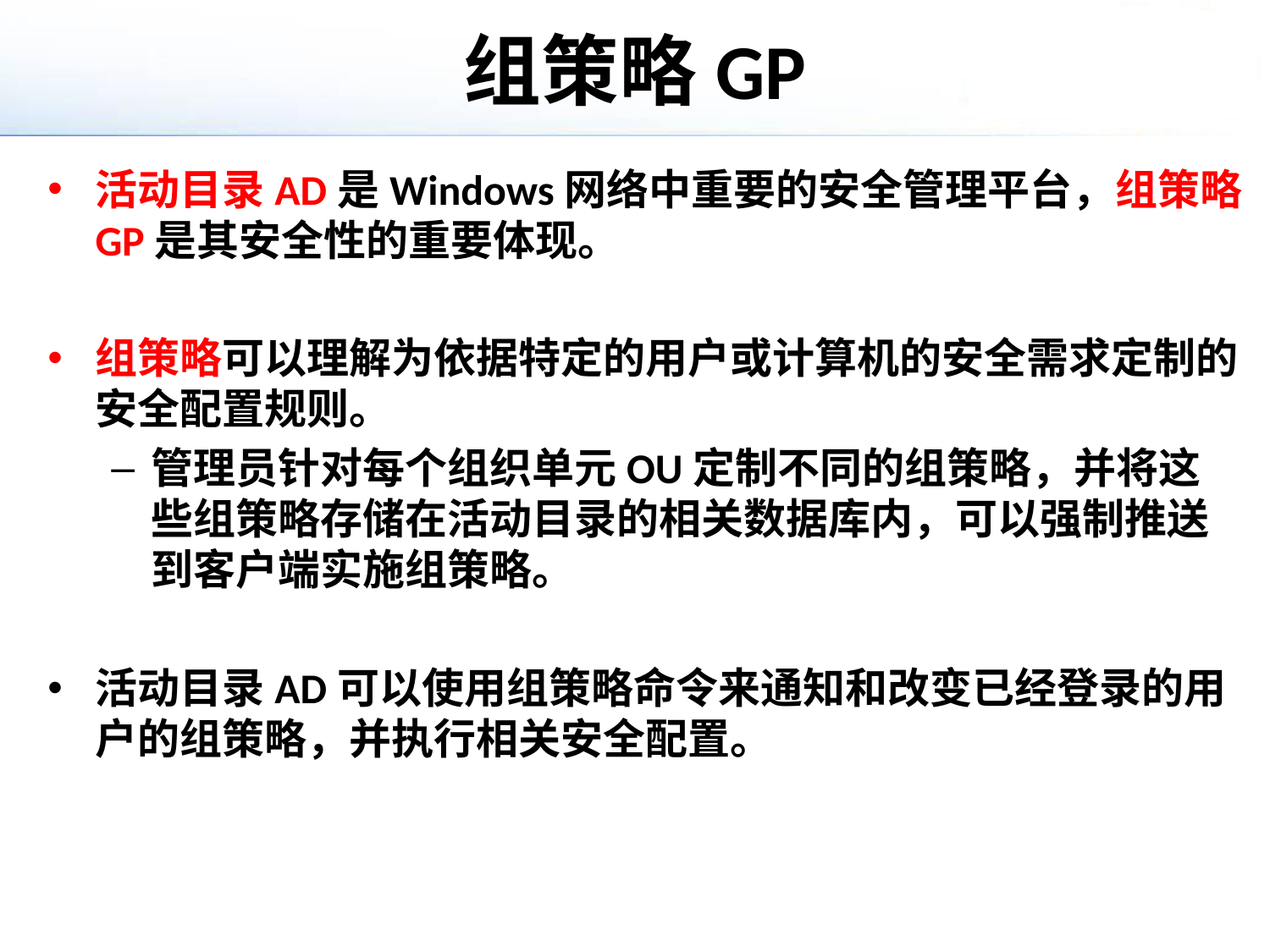

# 组策略GP
活动目录AD是Windows网络中重要的安全管理平台，组策略GP是其安全性的重要体现。

组策略可以理解为依据特定的用户或计算机的安全需求定制的安全配置规则。
管理员针对每个组织单元OU定制不同的组策略，并将这些组策略存储在活动目录的相关数据库内，可以强制推送到客户端实施组策略。

活动目录AD可以使用组策略命令来通知和改变已经登录的用户的组策略，并执行相关安全配置。